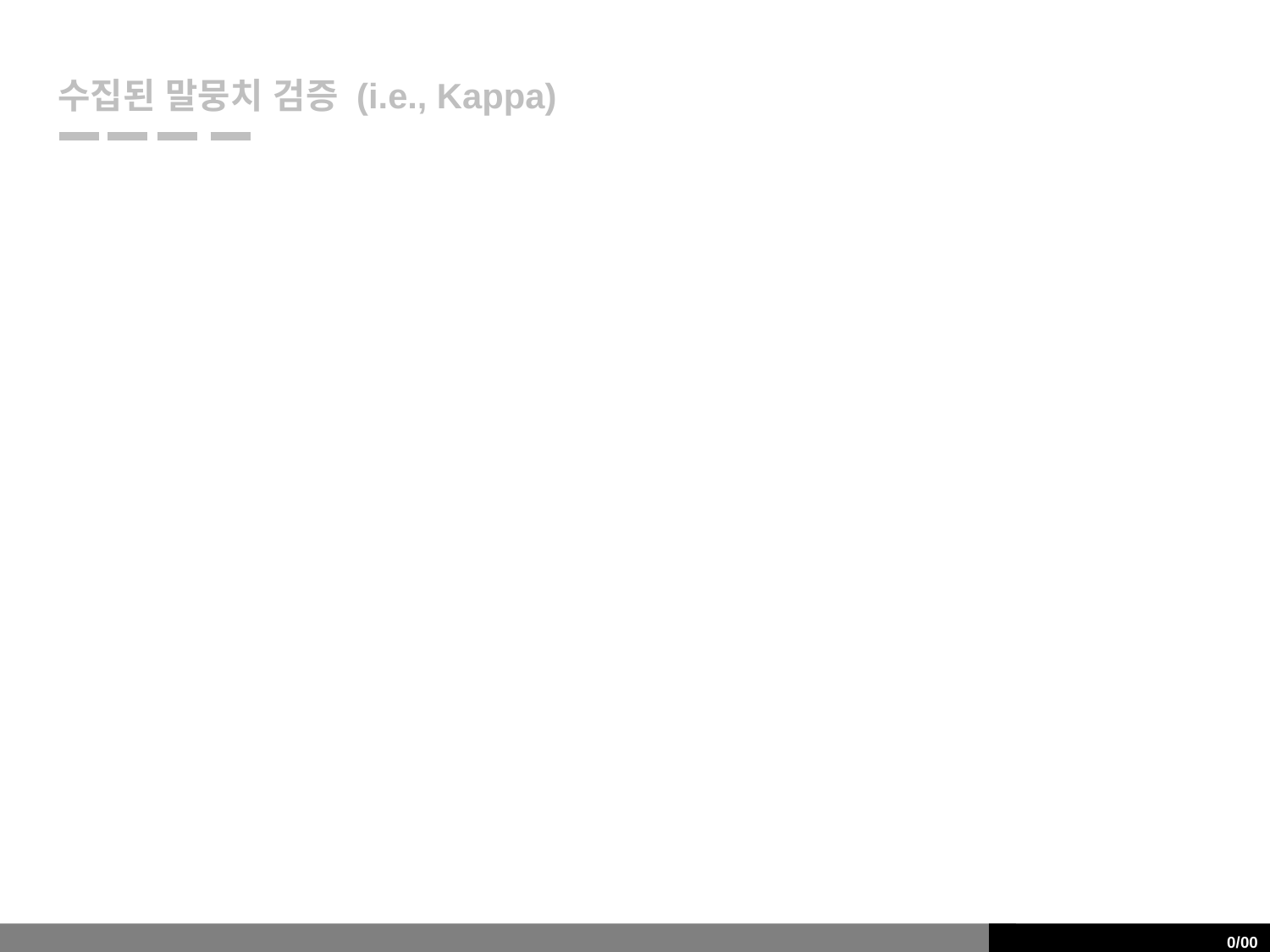

# 수집된 말뭉치 검증 (i.e., Kappa)

0/00